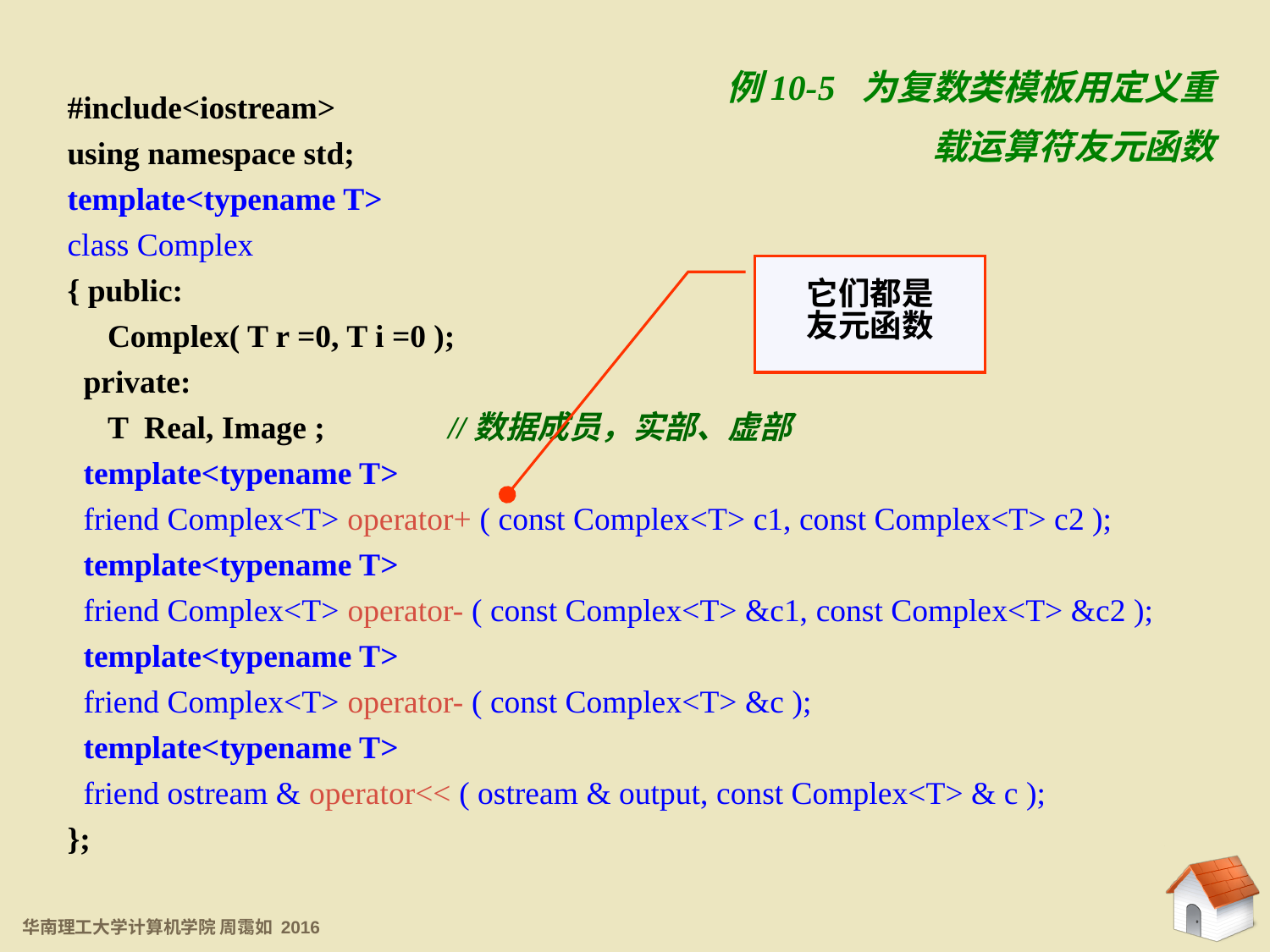

例10-5  为复数类模板用定义重载运算符友元函数
#include<iostream>
using namespace std;
template<typename T>
class Complex
{ public:
     Complex( T r =0, T i =0 );
  private:
     T  Real, Image ; 	//数据成员，实部、虚部
  template<typename T>
  friend Complex<T> operator+ ( const Complex<T> c1, const Complex<T> c2 );
  template<typename T>
  friend Complex<T> operator- ( const Complex<T> &c1, const Complex<T> &c2 );
  template<typename T>
  friend Complex<T> operator- ( const Complex<T> &c );
  template<typename T>
  friend ostream & operator<< ( ostream & output, const Complex<T> & c );
};
它们都是
友元函数